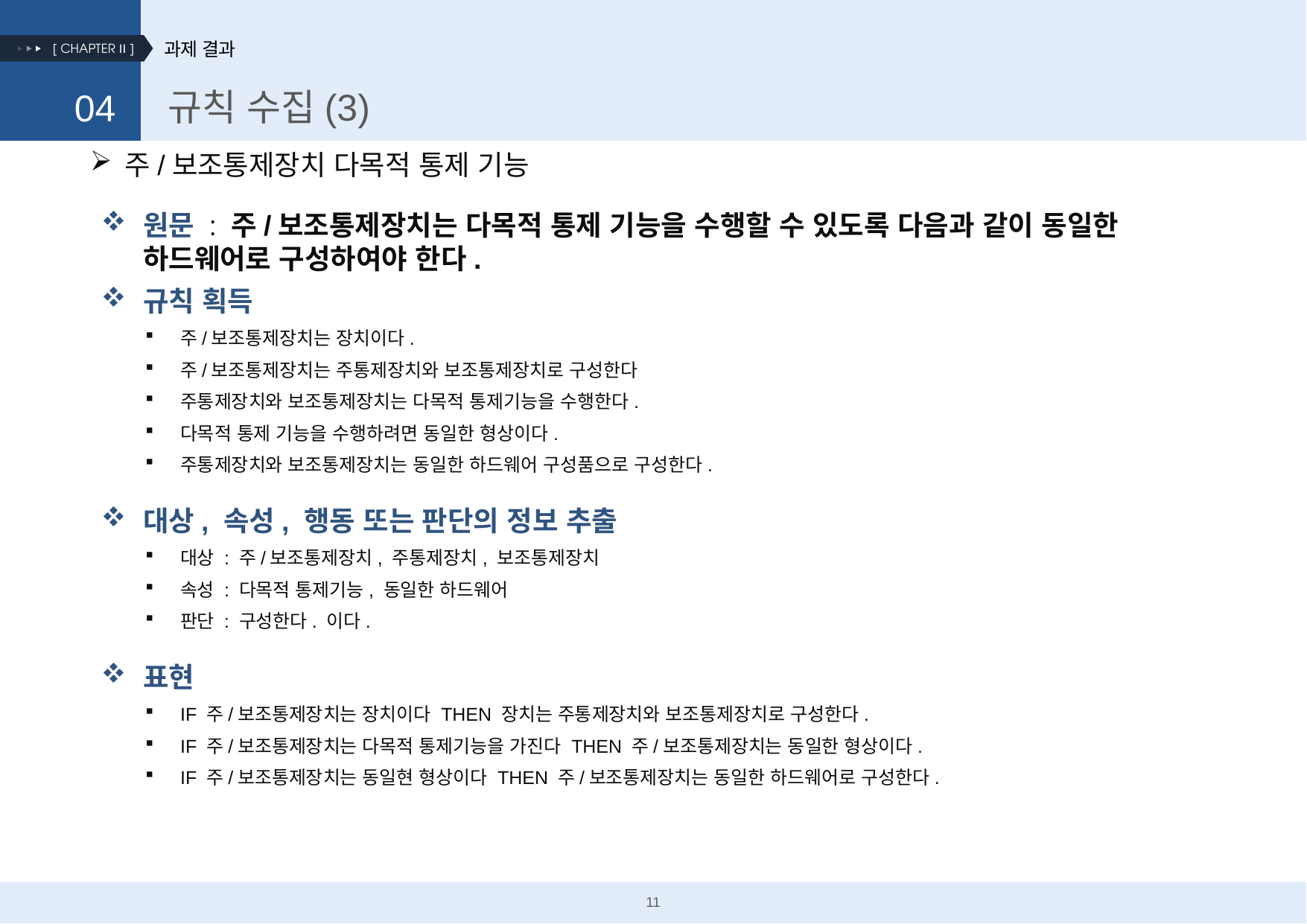

규칙 수집(3)
04
주/보조통제장치 다목적 통제 기능
원문 : 주/보조통제장치는 다목적 통제 기능을 수행할 수 있도록 다음과 같이 동일한 하드웨어로 구성하여야 한다.
규칙 획득
주/보조통제장치는 장치이다.
주/보조통제장치는 주통제장치와 보조통제장치로 구성한다
주통제장치와 보조통제장치는 다목적 통제기능을 수행한다.
다목적 통제 기능을 수행하려면 동일한 형상이다.
주통제장치와 보조통제장치는 동일한 하드웨어 구성품으로 구성한다.
대상, 속성, 행동 또는 판단의 정보 추출
대상 : 주/보조통제장치, 주통제장치, 보조통제장치
속성 : 다목적 통제기능, 동일한 하드웨어
판단 : 구성한다. 이다.
표현
IF 주/보조통제장치는 장치이다 THEN 장치는 주통제장치와 보조통제장치로 구성한다.
IF 주/보조통제장치는 다목적 통제기능을 가진다 THEN 주/보조통제장치는 동일한 형상이다.
IF 주/보조통제장치는 동일현 형상이다 THEN 주/보조통제장치는 동일한 하드웨어로 구성한다.